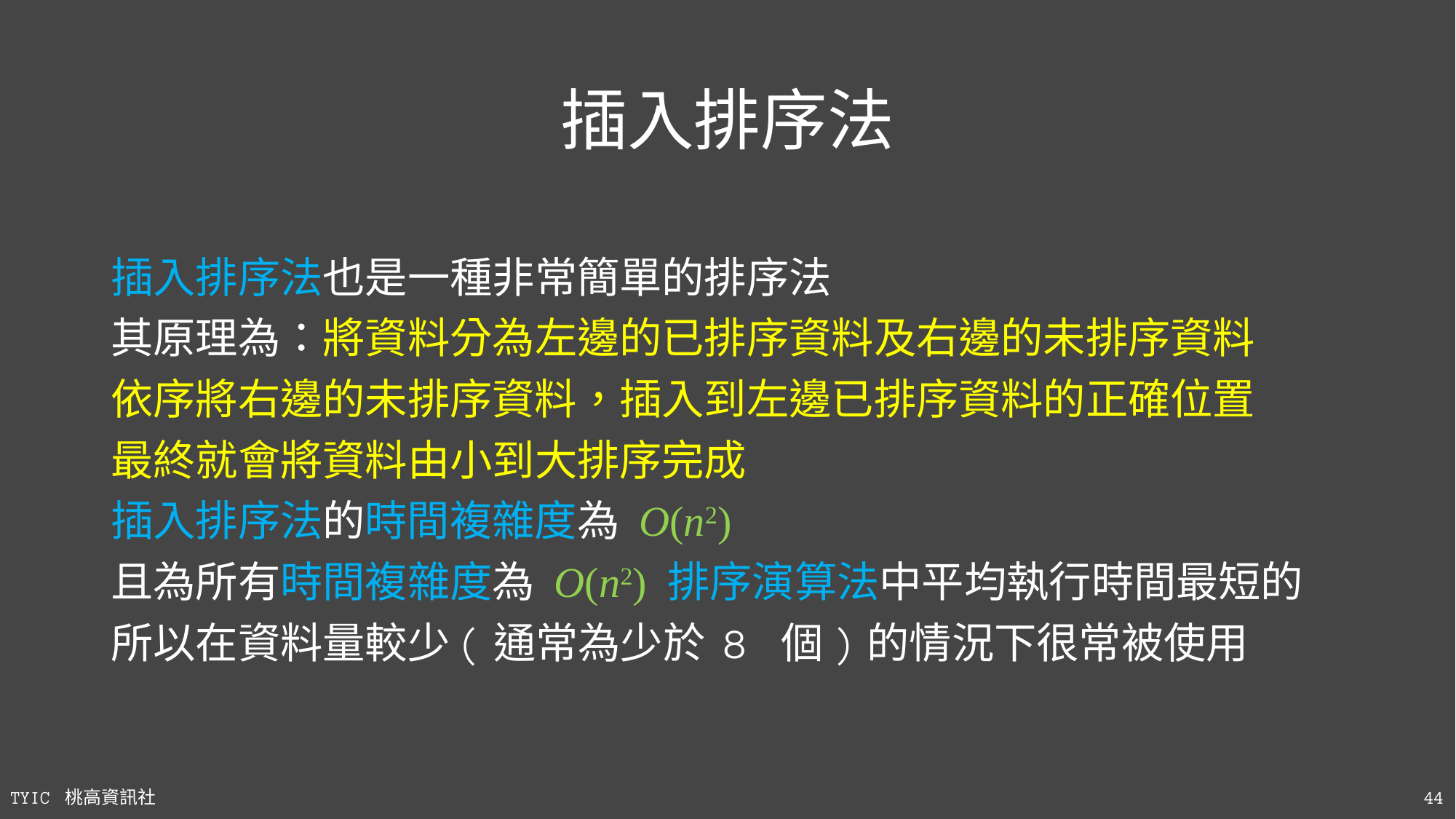

# 插入排序法
插入排序法也是一種非常簡單的排序法
其原理為：將資料分為左邊的已排序資料及右邊的未排序資料
依序將右邊的未排序資料，插入到左邊已排序資料的正確位置
最終就會將資料由小到大排序完成
插入排序法的時間複雜度為 O(n2)
且為所有時間複雜度為 O(n2) 排序演算法中平均執行時間最短的
所以在資料量較少(通常為少於 8 個)的情況下很常被使用